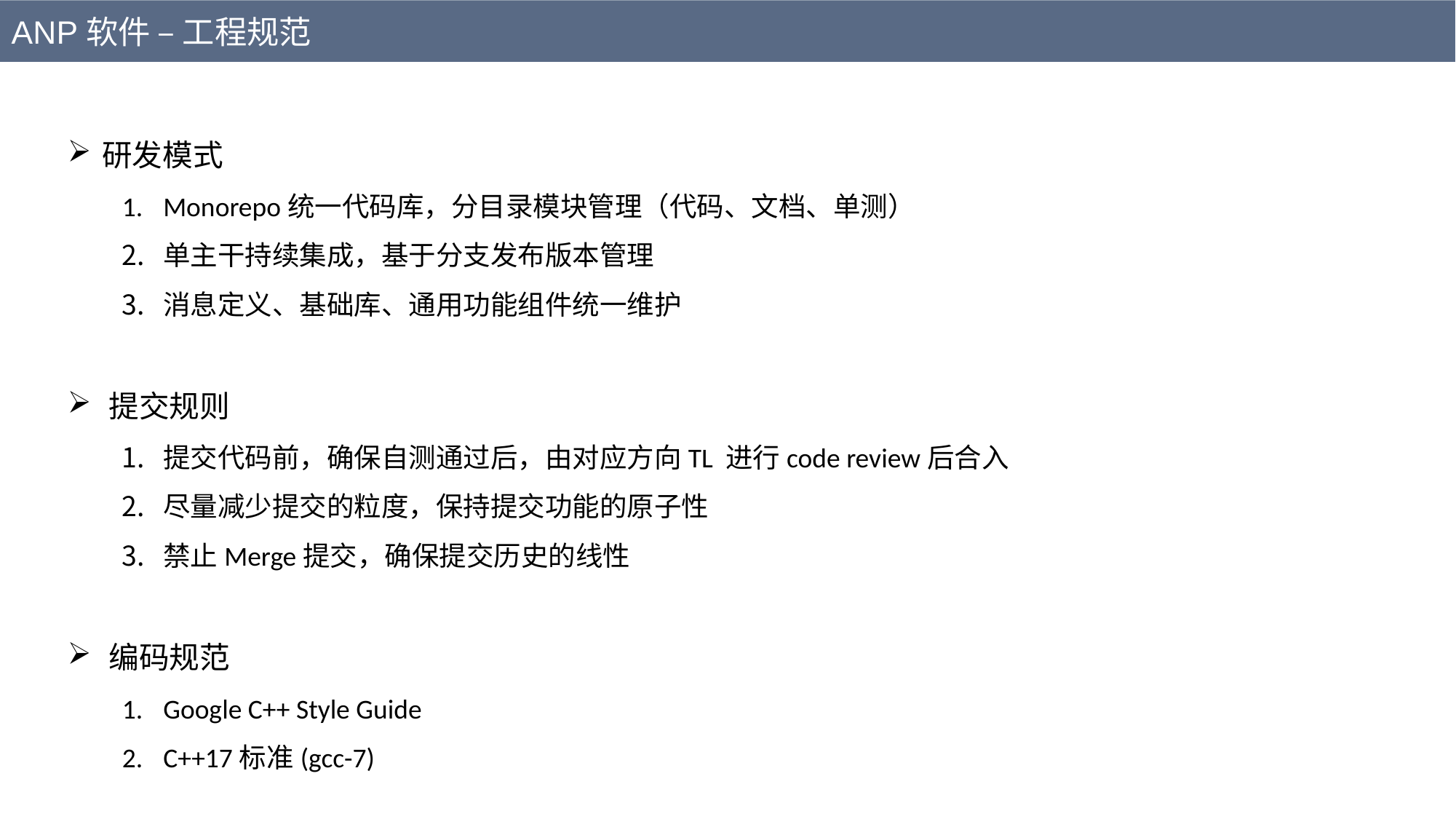

ANP软件 – 工程规范
研发模式
Monorepo统一代码库，分目录模块管理（代码、文档、单测）
单主干持续集成，基于分支发布版本管理
消息定义、基础库、通用功能组件统一维护

提交规则
提交代码前，确保自测通过后，由对应方向TL 进行code review后合入
尽量减少提交的粒度，保持提交功能的原子性
禁止Merge提交，确保提交历史的线性

编码规范
Google C++ Style Guide
C++17标准(gcc-7)